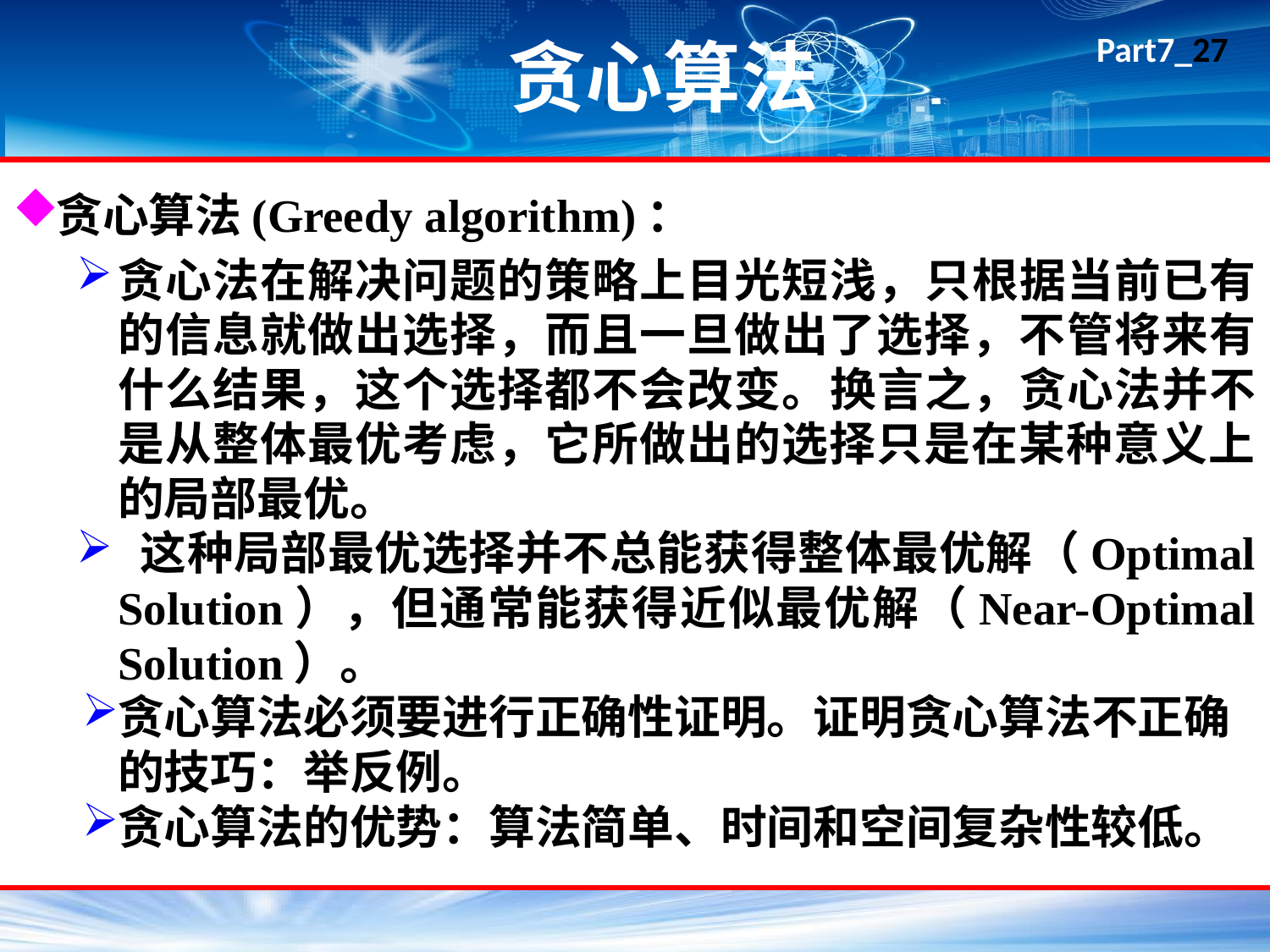

# 贪心算法
贪心算法(Greedy algorithm)：
贪心法在解决问题的策略上目光短浅，只根据当前已有的信息就做出选择，而且一旦做出了选择，不管将来有什么结果，这个选择都不会改变。换言之，贪心法并不是从整体最优考虑，它所做出的选择只是在某种意义上的局部最优。
 这种局部最优选择并不总能获得整体最优解（Optimal Solution），但通常能获得近似最优解（Near-Optimal Solution）。
贪心算法必须要进行正确性证明。证明贪心算法不正确的技巧：举反例。
贪心算法的优势：算法简单、时间和空间复杂性较低。